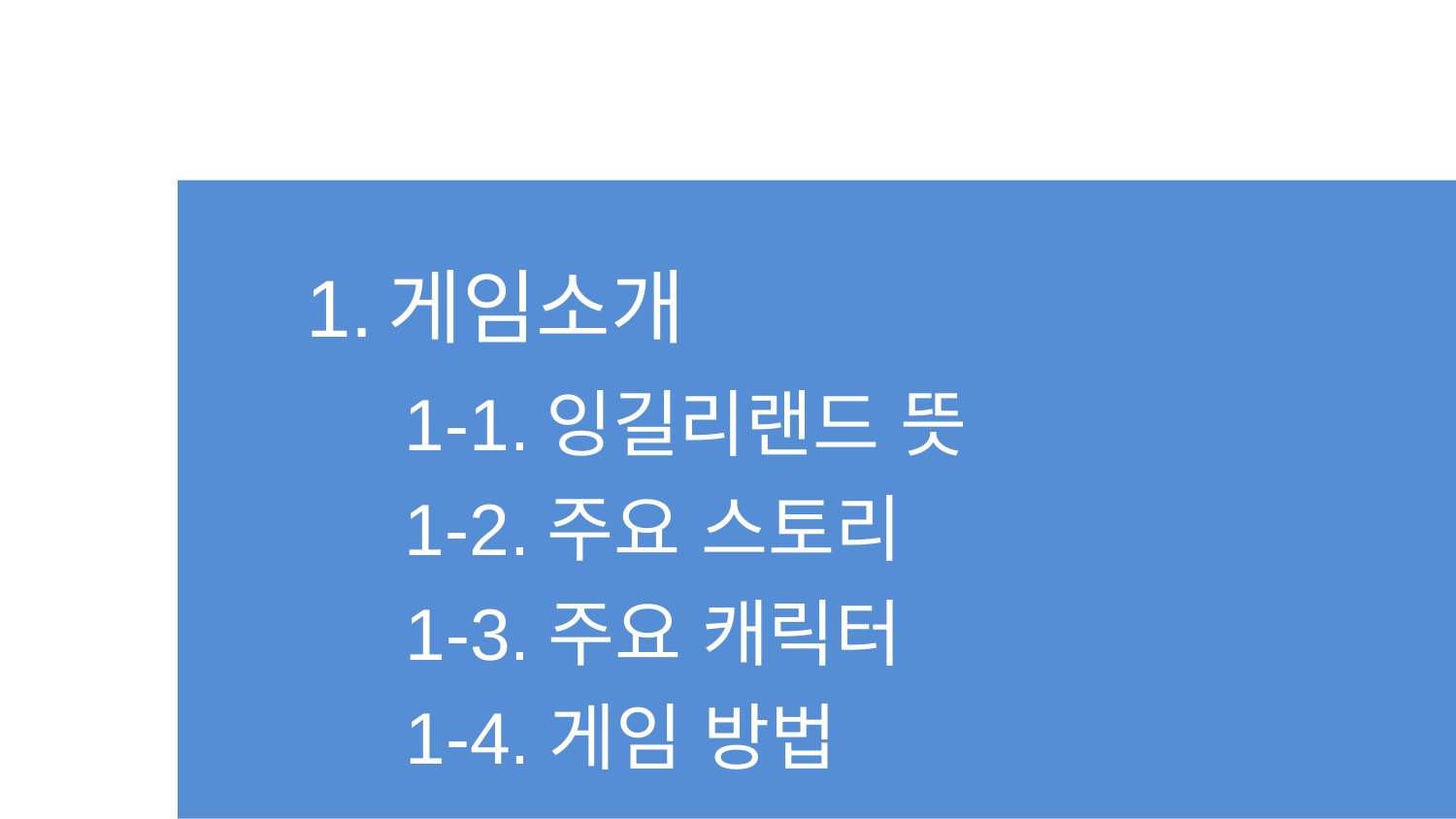

1.
게임소개
1-1.
잉길리랜드 뜻
1-2.
주요 스토리
1-3.
주요 캐릭터
1-4.
게임 방법